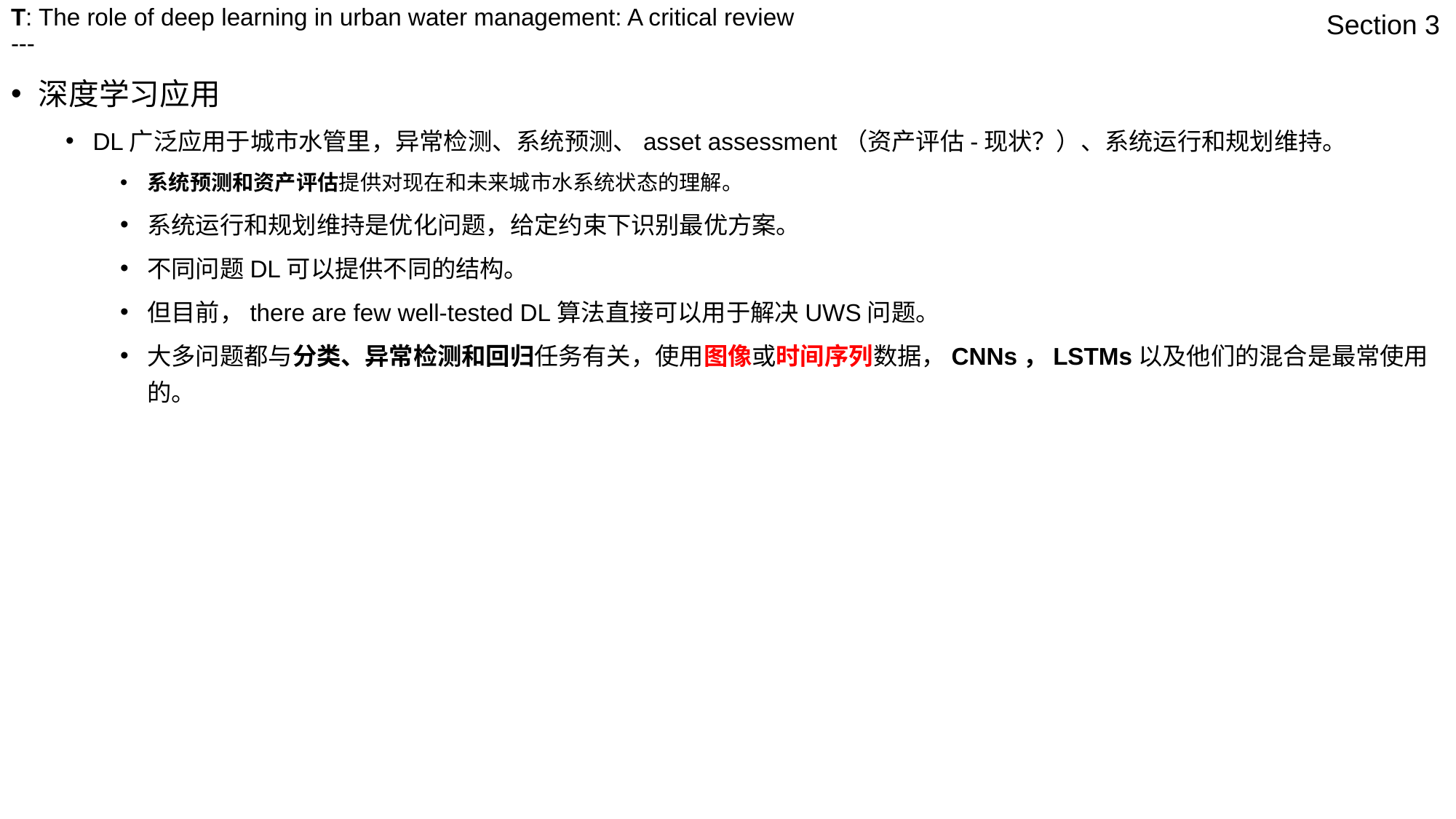

# T: The role of deep learning in urban water management: A critical review ---
Section 3
深度学习应用
DL广泛应用于城市水管里，异常检测、系统预测、asset assessment（资产评估-现状？）、系统运行和规划维持。
系统预测和资产评估提供对现在和未来城市水系统状态的理解。
系统运行和规划维持是优化问题，给定约束下识别最优方案。
不同问题DL可以提供不同的结构。
但目前，there are few well-tested DL算法直接可以用于解决UWS问题。
大多问题都与分类、异常检测和回归任务有关，使用图像或时间序列数据，CNNs，LSTMs以及他们的混合是最常使用的。